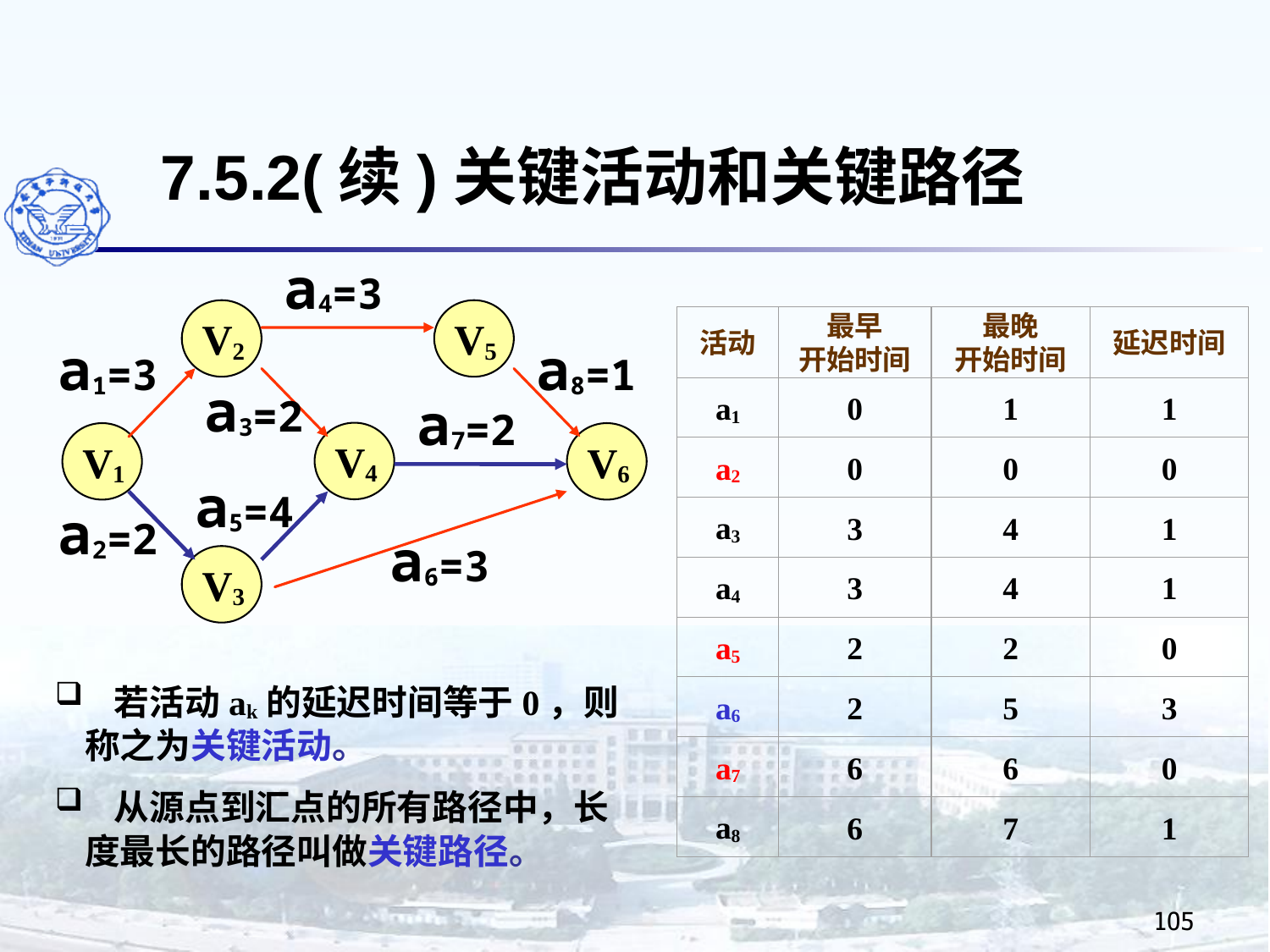

7.5.2(续)关键活动和关键路径
a4=3

V2

V5

a1=3
a8=1

a3=2
a7=2

V4

V1

V6

a5=4

a2=2
a6=3

V3

活动

最早
开始时间

最晚
开始时间

延迟时间

a1

0

1

1

a2

0

0

0

a3

3

4

1

a4

3

4

1

a5

2

2

0

a6

2

5

3

a7

6

6

0

a8

6

7

1
  若活动ak的延迟时间等于0，则称之为关键活动。
  从源点到汇点的所有路径中，长度最长的路径叫做关键路径。
105